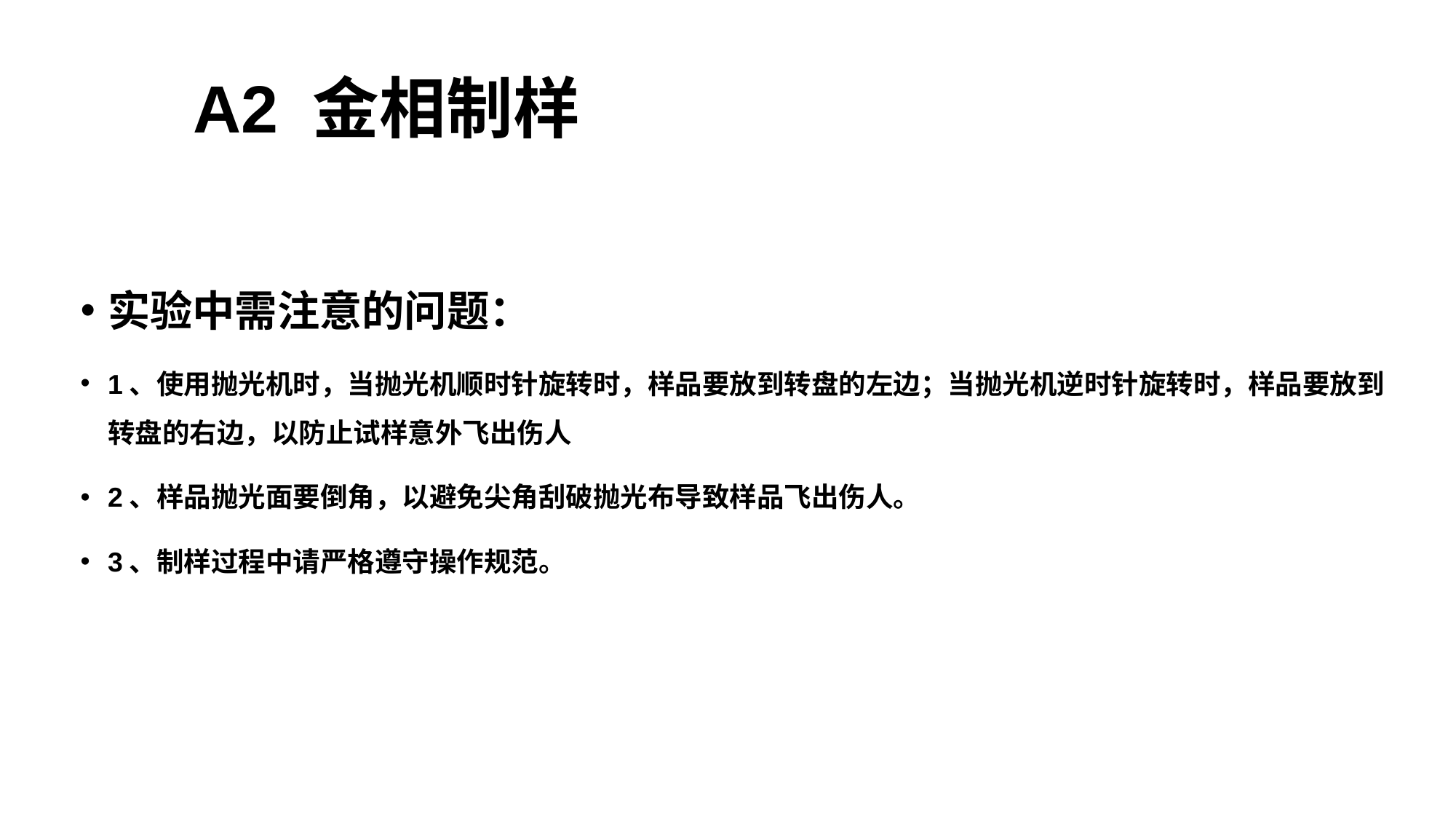

A2 金相制样
实验中需注意的问题：
1、使用抛光机时，当抛光机顺时针旋转时，样品要放到转盘的左边；当抛光机逆时针旋转时，样品要放到转盘的右边，以防止试样意外飞出伤人
2、样品抛光面要倒角，以避免尖角刮破抛光布导致样品飞出伤人。
3、制样过程中请严格遵守操作规范。